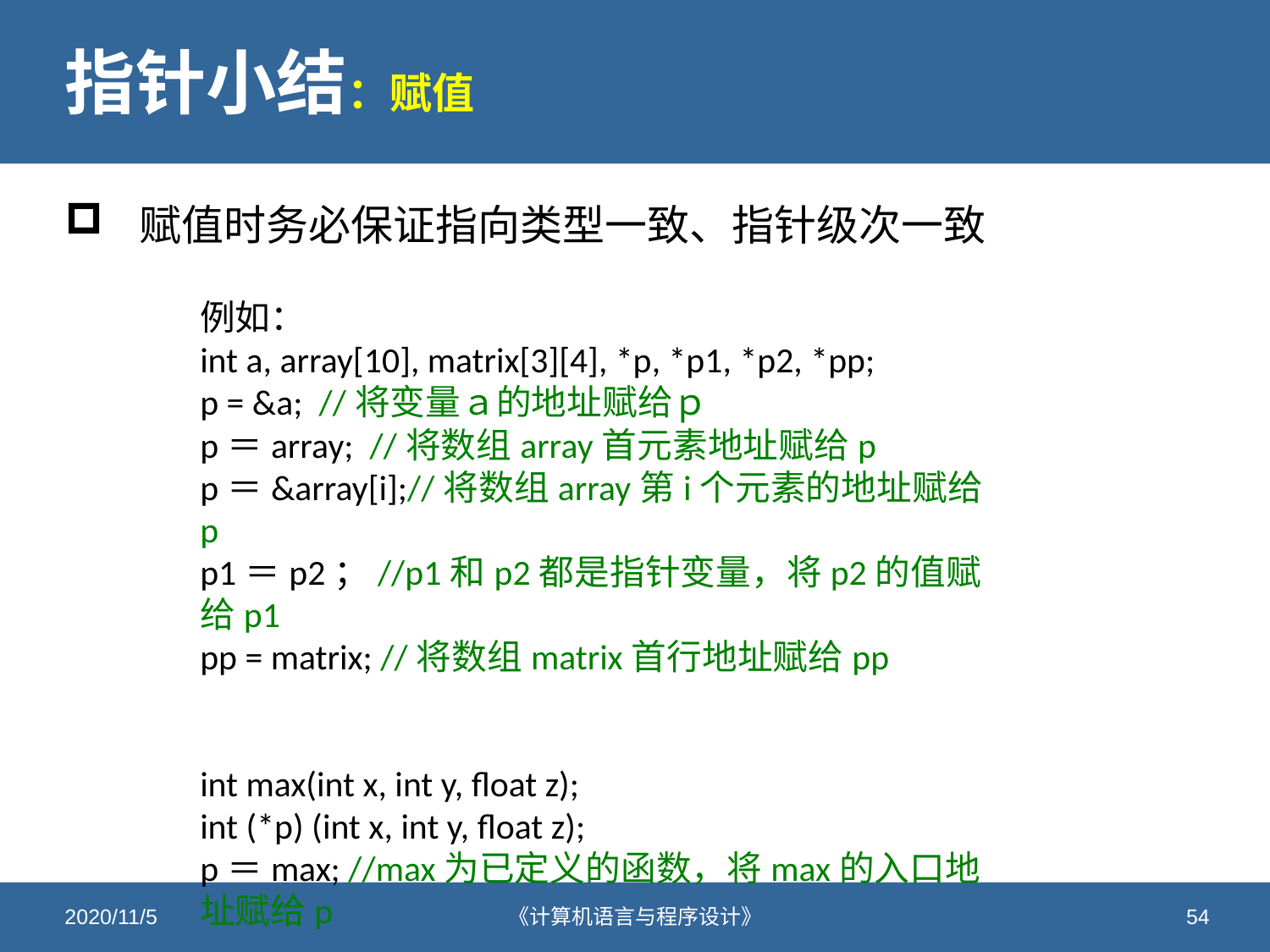

# 指针小结：赋值
赋值时务必保证指向类型一致、指针级次一致
例如：
int a, array[10], matrix[3][4], *p, *p1, *p2, *pp;
p = &a;  //将变量ａ的地址赋给ｐ
p＝array;  //将数组array首元素地址赋给p
p＝&array[i];//将数组array第i个元素的地址赋给p
p1＝p2；//p1和p2都是指针变量，将p2的值赋给p1
pp = matrix; //将数组matrix首行地址赋给pp

int max(int x, int y, float z);
int (*p) (int x, int y, float z);
p＝max; //max为已定义的函数，将max的入口地址赋给p
2020/11/5
《计算机语言与程序设计》
54